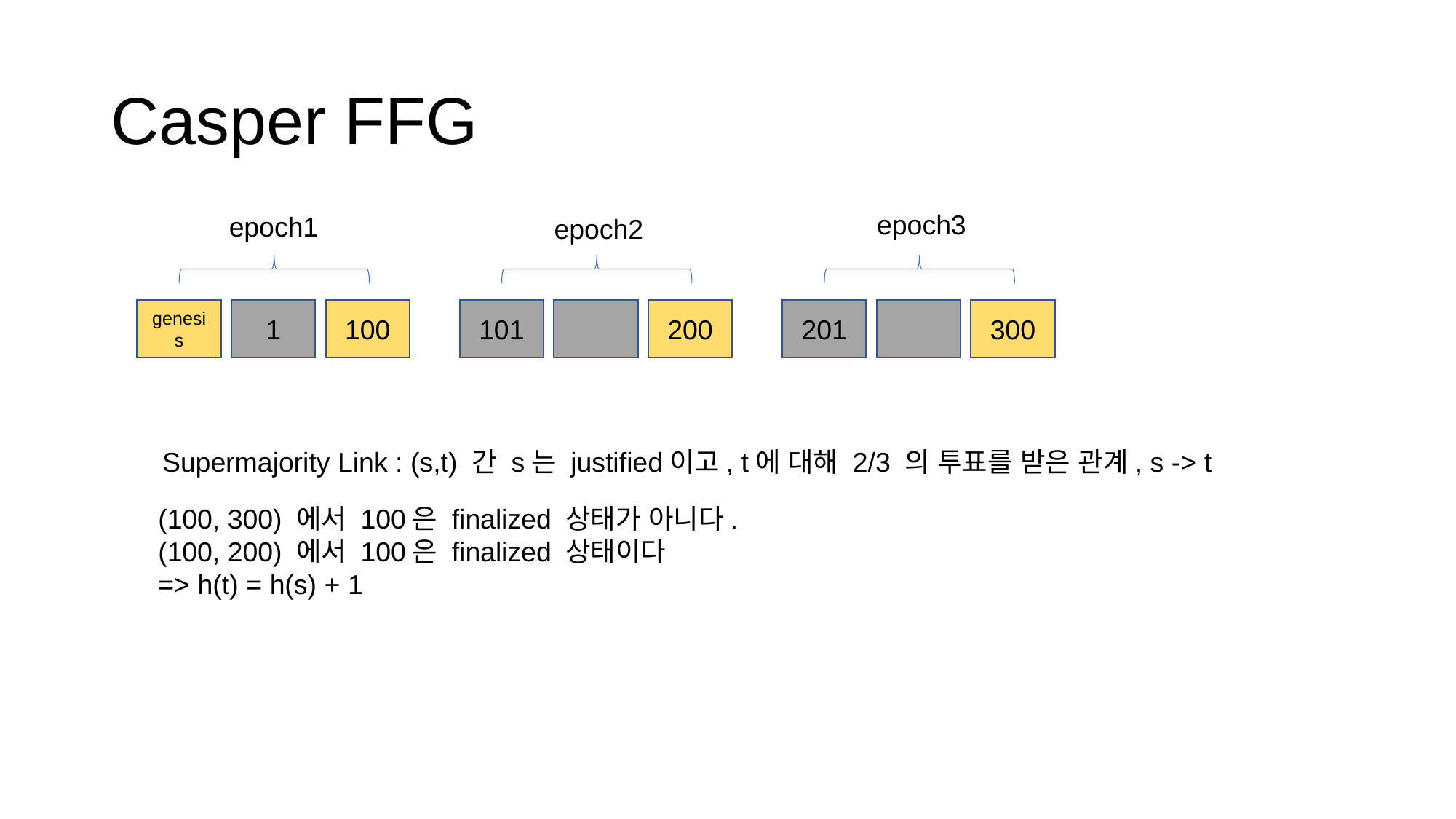

# Casper FFG

epoch3
epoch1
epoch2
101

200
201

300
genesis
1
100
Supermajority Link : (s,t) 간 s는 justified이고, t에 대해 2/3 의 투표를 받은 관계, s -> t
(100, 300) 에서 100은 finalized 상태가 아니다.
(100, 200) 에서 100은 finalized 상태이다
=> h(t) = h(s) + 1